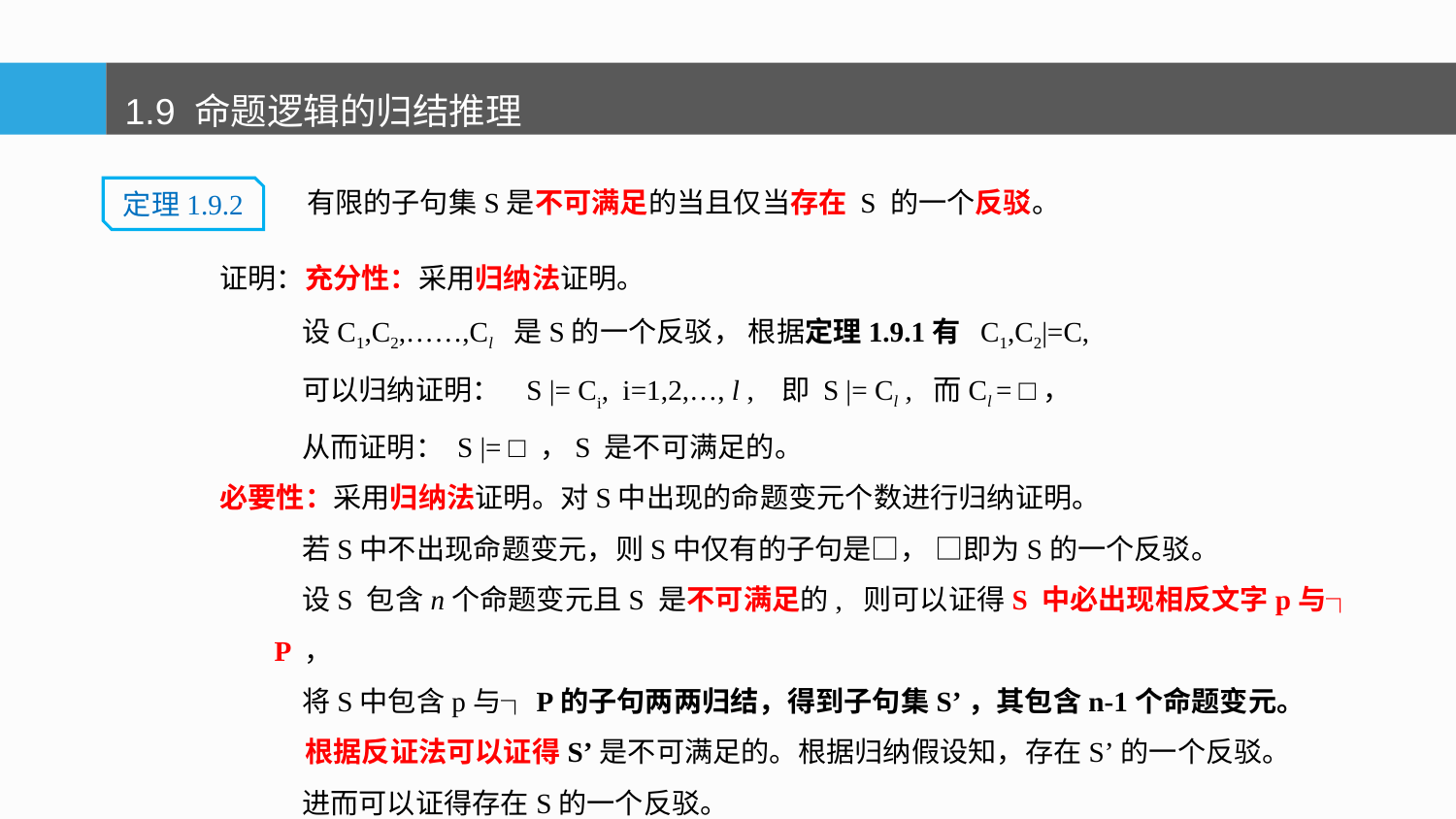

1.9 命题逻辑的归结推理

有限的子句集S是不可满足的当且仅当存在 S 的一个反驳。
定理1.9.2
证明：充分性：采用归纳法证明。
            设C1,C2,……,Cl  是S的一个反驳， 根据定理1.9.1有  C1,C2|=C,
            可以归纳证明：   S |= Ci,  i=1,2,…, l ,   即 S |= Cl ,  而Cl = □，
            从而证明： S |= □ ，S 是不可满足的。
必要性：采用归纳法证明。对S中出现的命题变元个数进行归纳证明。
            若S中不出现命题变元，则S中仅有的子句是□， □即为S的一个反驳。
            设S 包含n个命题变元且S 是不可满足的,  则可以证得S 中必出现相反文字p与┐P ，
            将S中包含p与┐P的子句两两归结，得到子句集S’，其包含n-1个命题变元。
            根据反证法可以证得S’是不可满足的。根据归纳假设知，存在S’的一个反驳。
            进而可以证得存在S的一个反驳。